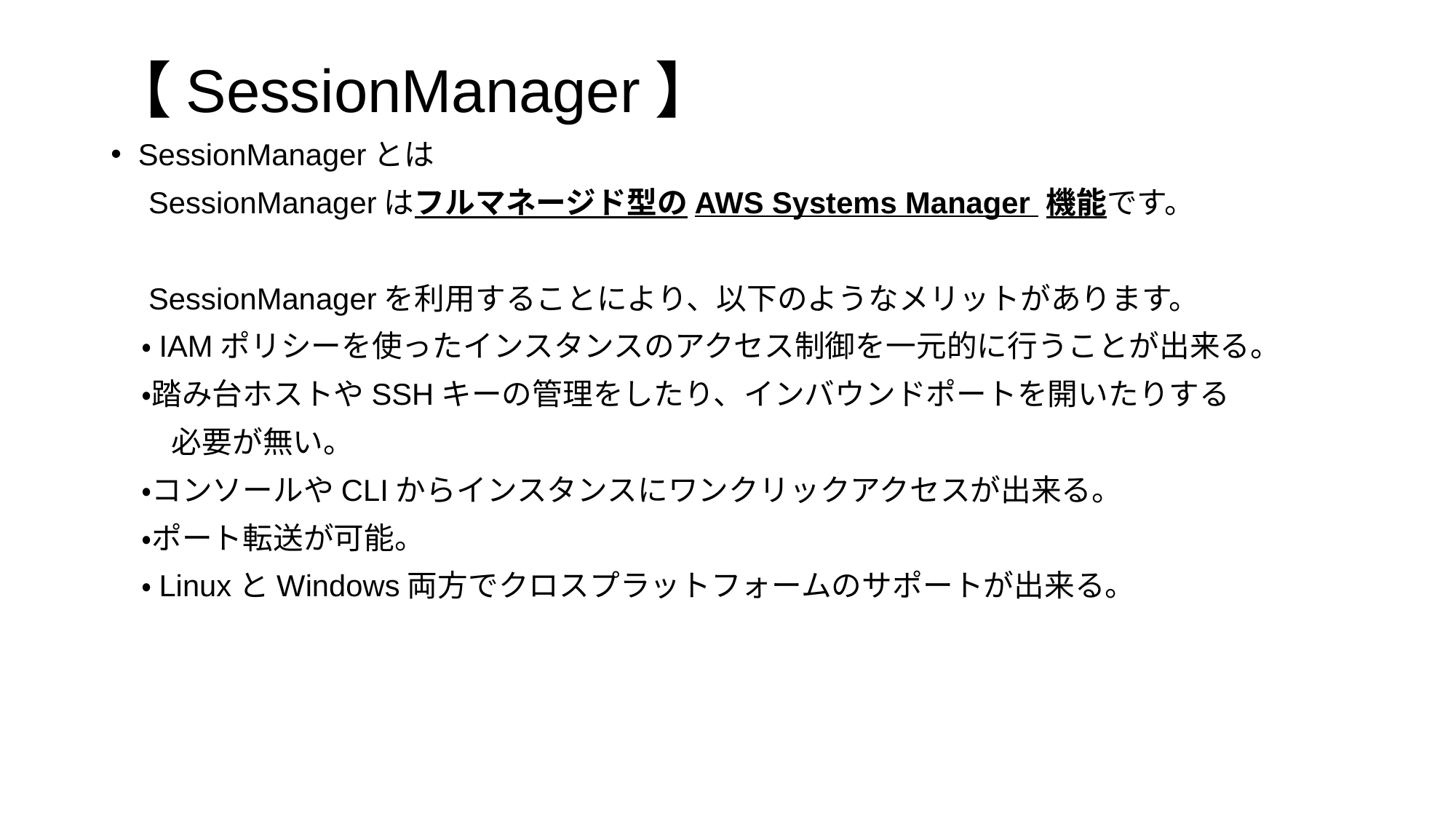

# 【SessionManager】
SessionManagerとは
　SessionManagerはフルマネージド型のAWS Systems Manager 機能です。

　SessionManagerを利用することにより、以下のようなメリットがあります。
　・IAMポリシーを使ったインスタンスのアクセス制御を一元的に行うことが出来る。
　・踏み台ホストやSSHキーの管理をしたり、インバウンドポートを開いたりする
　　必要が無い。
　・コンソールやCLIからインスタンスにワンクリックアクセスが出来る。
　・ポート転送が可能。
　・LinuxとWindows両方でクロスプラットフォームのサポートが出来る。